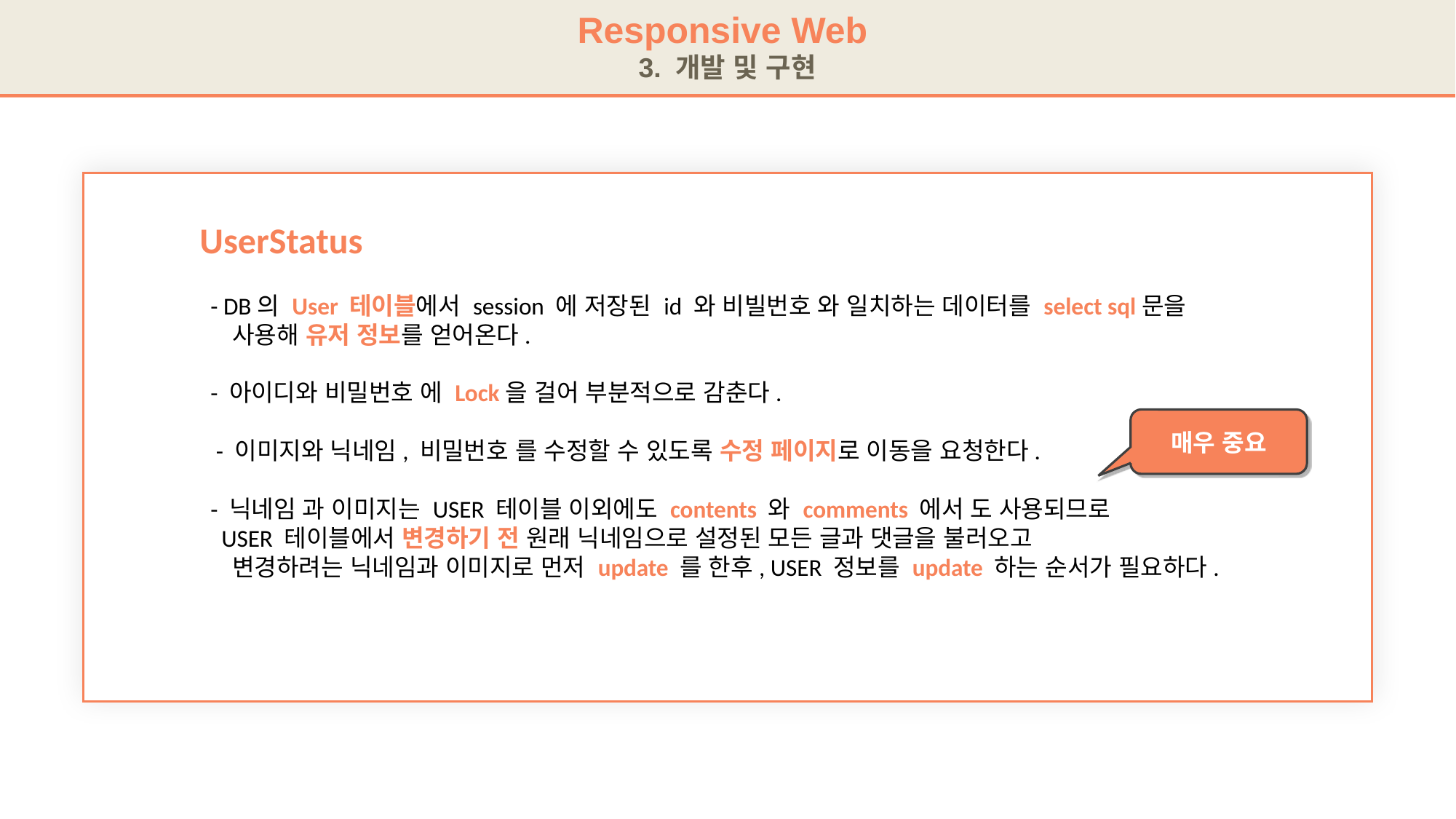

Responsive Web
3. 개발 및 구현

UserStatus

  - DB의 User 테이블에서 session 에 저장된 id 와 비빌번호 와 일치하는 데이터를 select sql문을
    사용해 유저 정보를 얻어온다.

  - 아이디와 비밀번호 에 Lock을 걸어 부분적으로 감춘다.

   - 이미지와 닉네임, 비밀번호 를 수정할 수 있도록 수정 페이지로 이동을 요청한다.

  - 닉네임 과 이미지는 USER 테이블 이외에도 contents 와 comments 에서 도 사용되므로
    USER 테이블에서 변경하기 전 원래 닉네임으로 설정된 모든 글과 댓글을 불러오고
    변경하려는 닉네임과 이미지로 먼저 update 를 한후, USER 정보를 update 하는 순서가 필요하다.

매우 중요